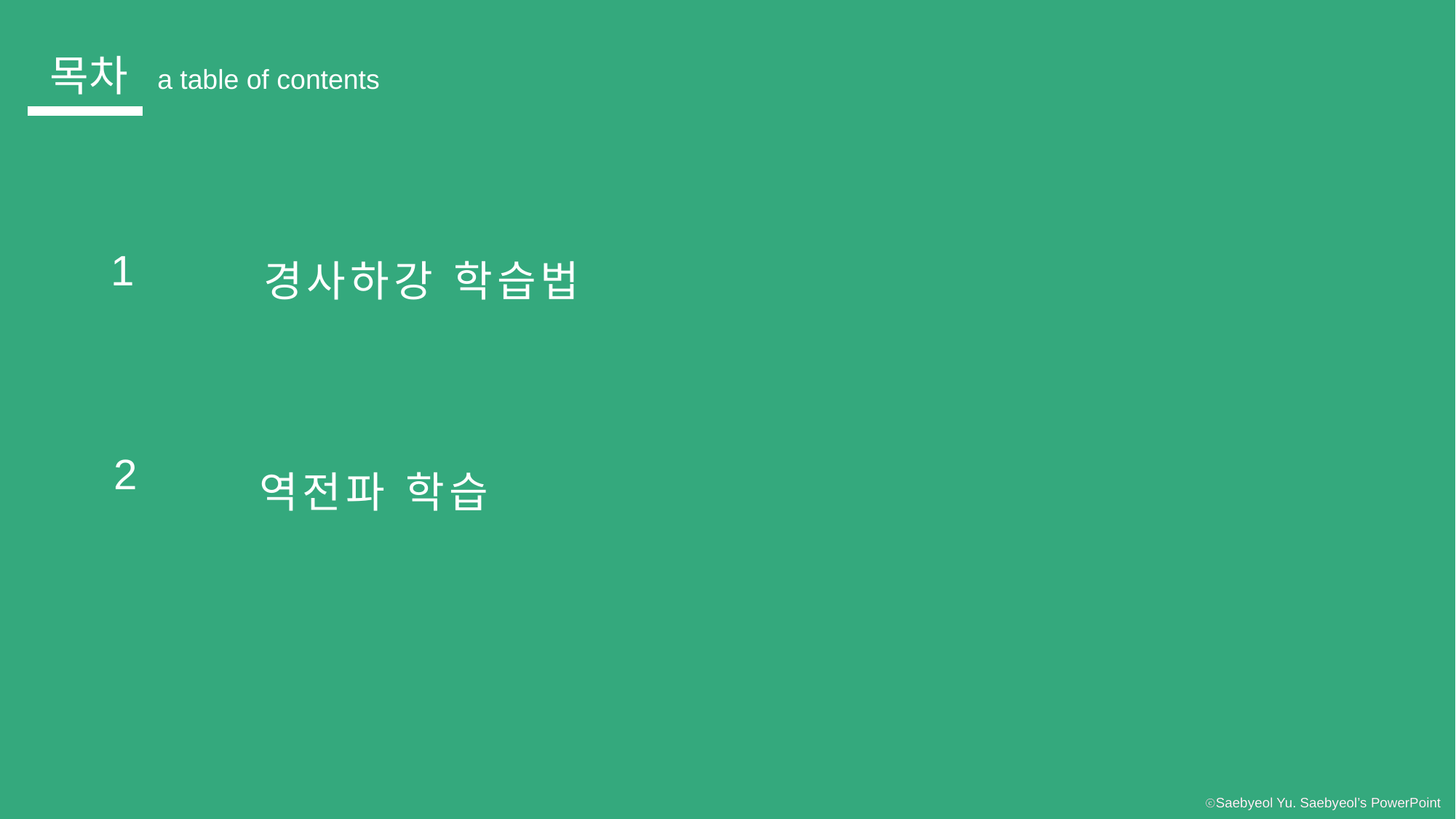

목차
a table of contents
1
경사하강 학습법
2
역전파 학습
ⓒSaebyeol Yu. Saebyeol’s PowerPoint